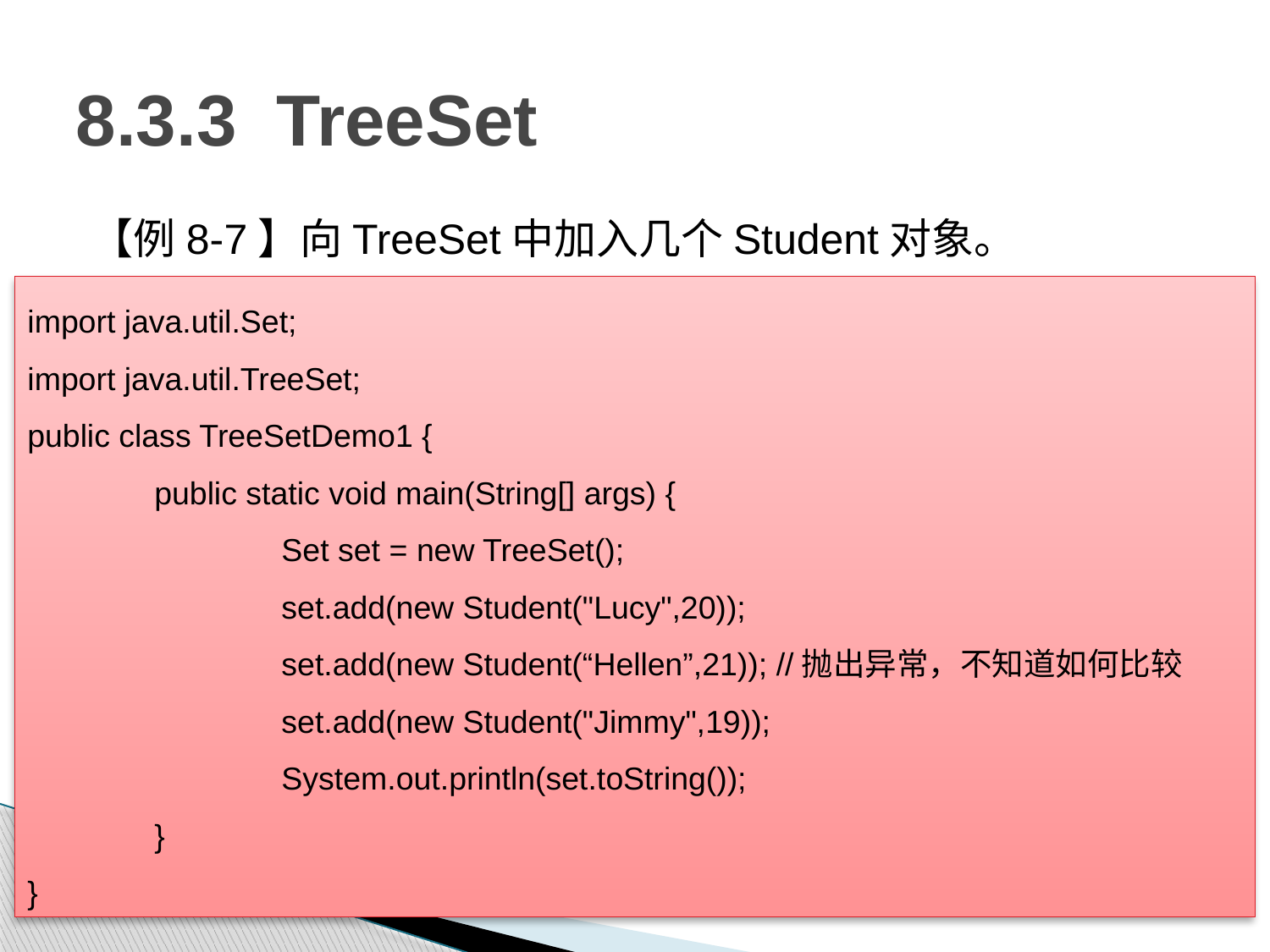

# 8.3.3  TreeSet
【例8-7】向TreeSet中加入几个Student对象。
import java.util.Set;
import java.util.TreeSet;
public class TreeSetDemo1 {
	public static void main(String[] args) {
		Set set = new TreeSet();
		set.add(new Student("Lucy",20));
		set.add(new Student(“Hellen”,21)); //抛出异常，不知道如何比较
		set.add(new Student("Jimmy",19));
		System.out.println(set.toString());
	}
}